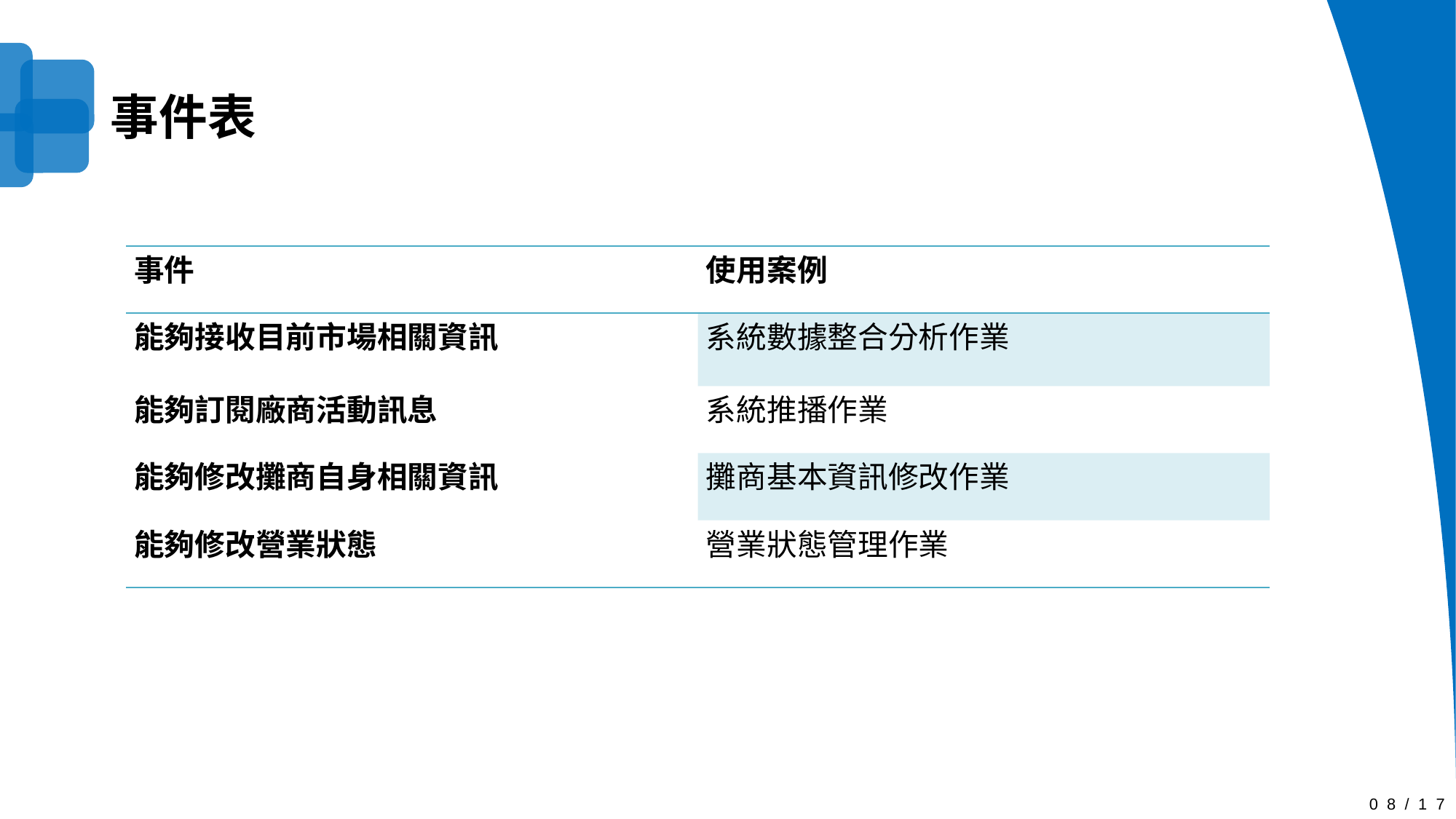

事件表
| 事件 | 使用案例 |
| --- | --- |
| 能夠接收目前市場相關資訊 | 系統數據整合分析作業 |
| 能夠訂閱廠商活動訊息 | 系統推播作業 |
| 能夠修改攤商自身相關資訊 | 攤商基本資訊修改作業 |
| 能夠修改營業狀態 | 營業狀態管理作業 |
08/17